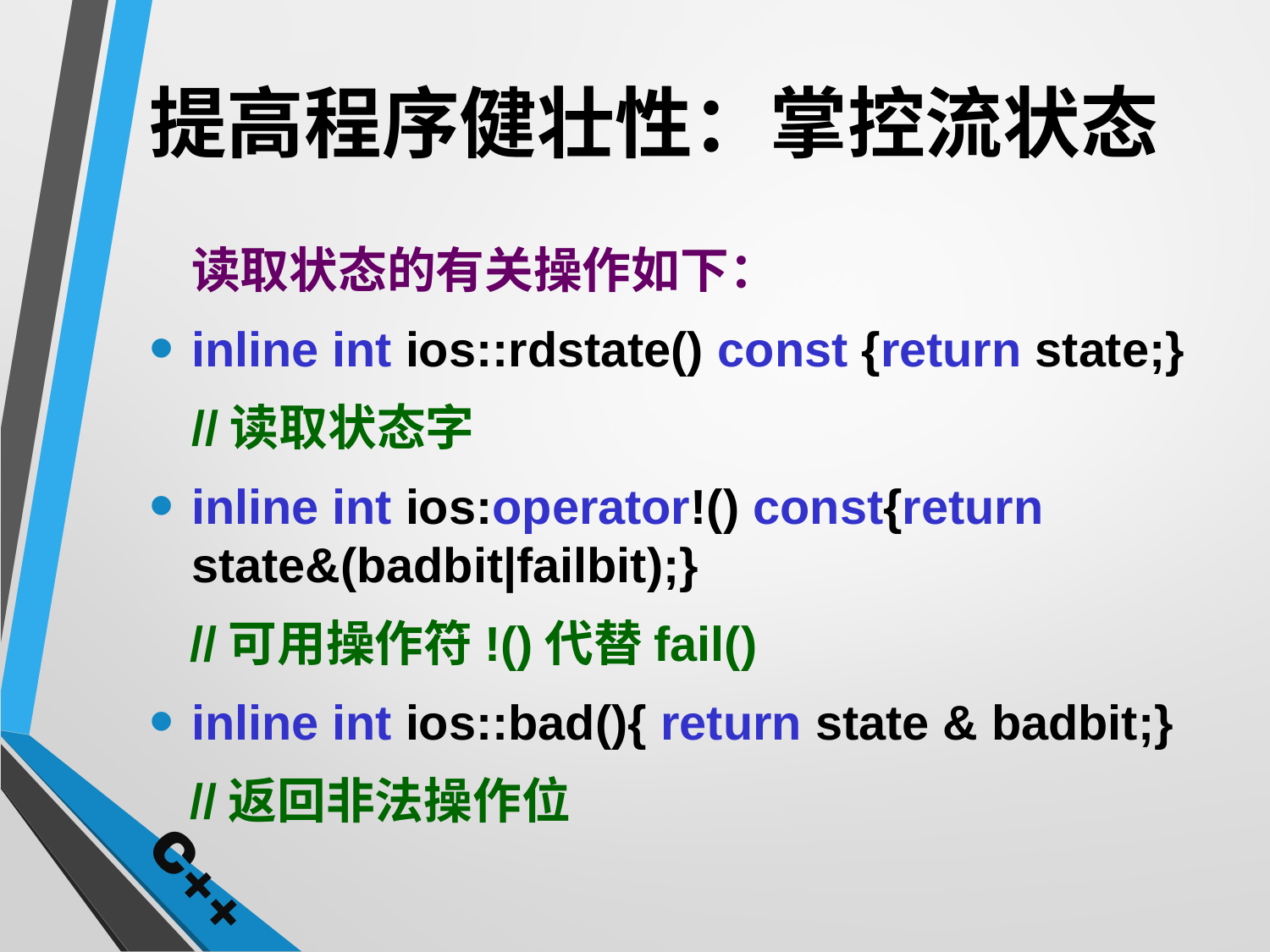

# 提高程序健壮性：掌控流状态
	读取状态的有关操作如下：
inline int ios::rdstate() const {return state;}
	//读取状态字
inline int ios:operator!() const{return state&(badbit|failbit);}
   //可用操作符!()代替fail()
inline int ios::bad(){ return state & badbit;}
   //返回非法操作位